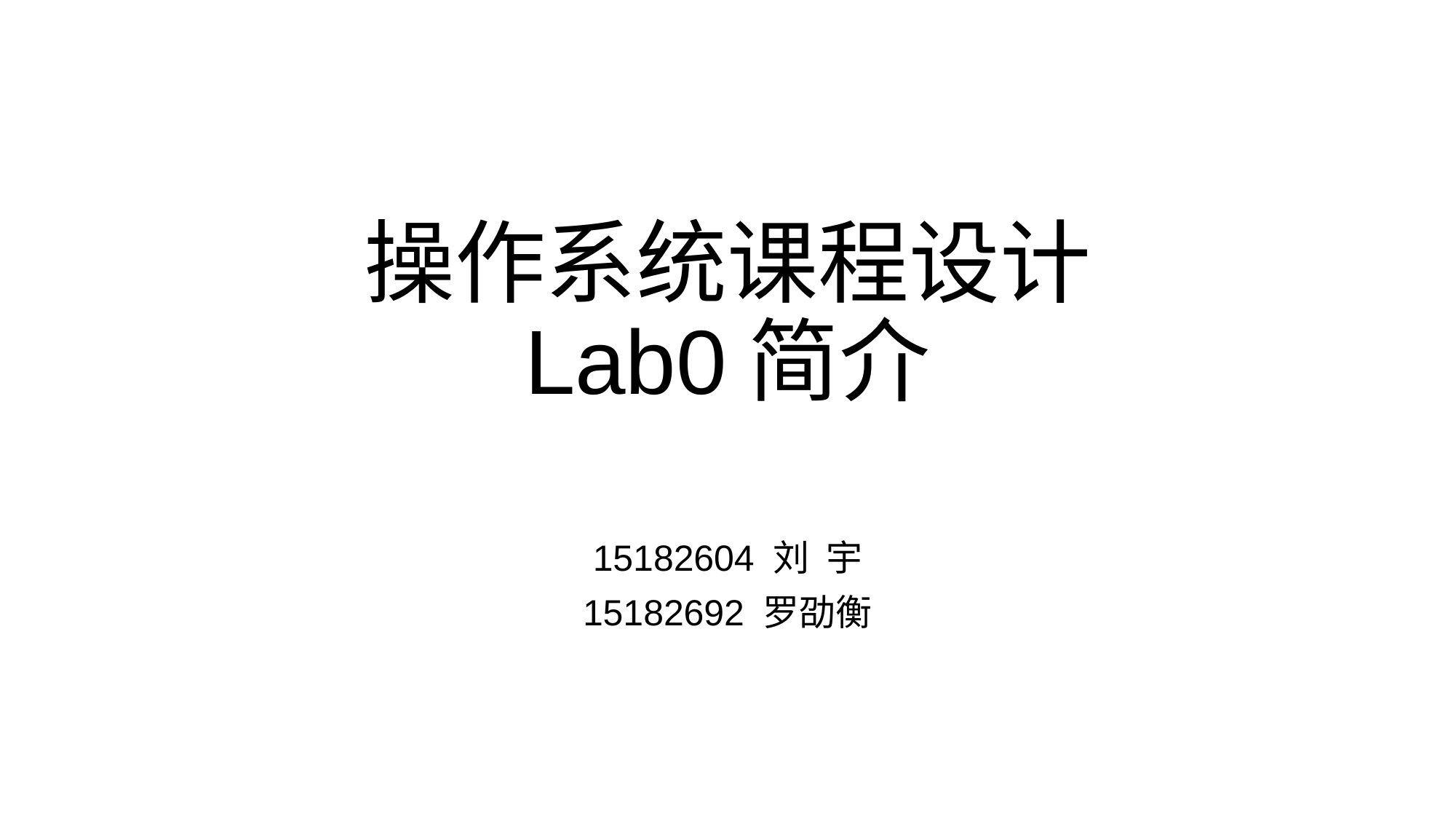

# 操作系统课程设计 Lab0简介
15182604 刘  宇
15182692 罗劭衡